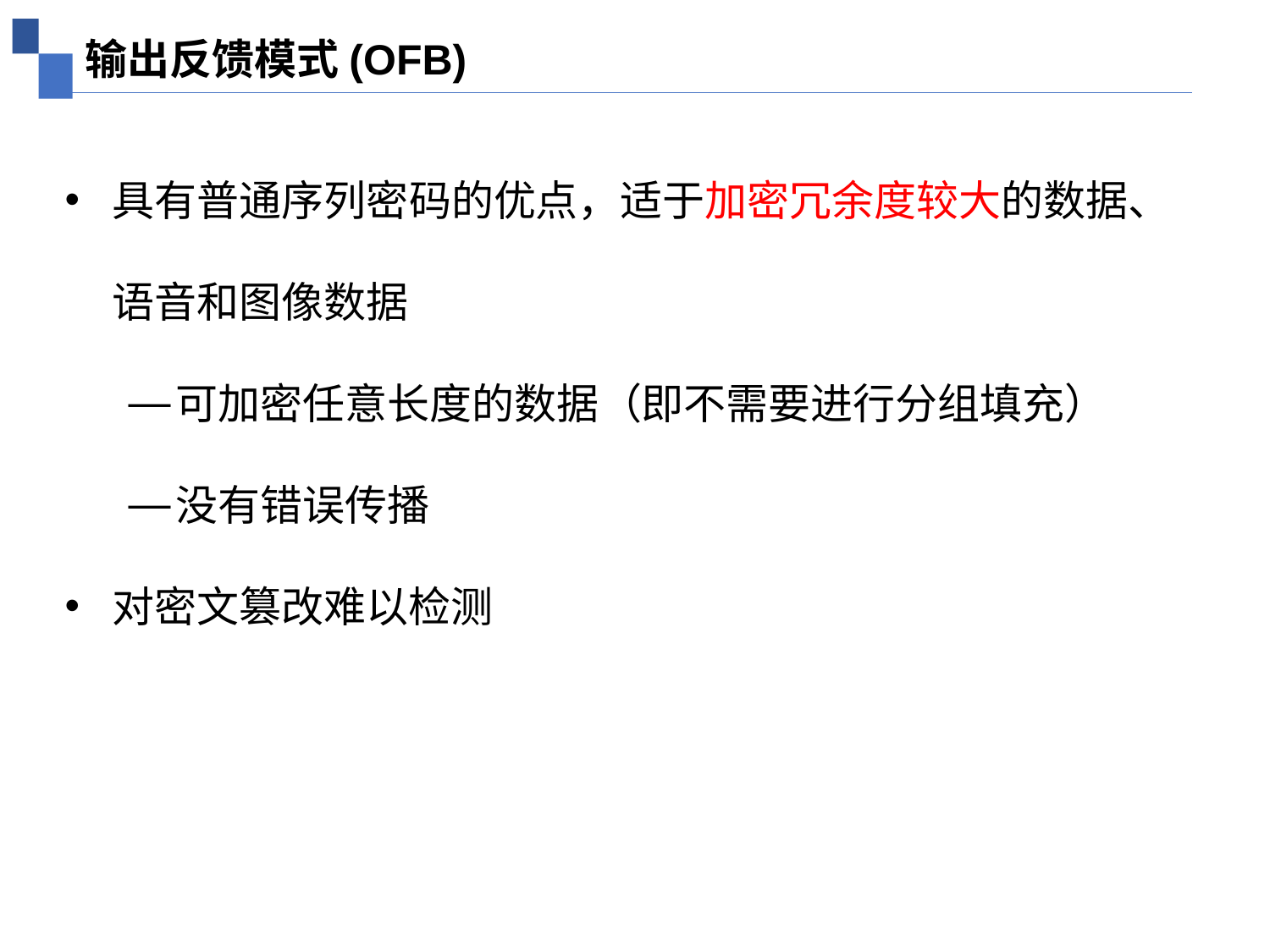

输出反馈模式(OFB)
具有普通序列密码的优点，适于加密冗余度较大的数据、语音和图像数据
可加密任意长度的数据（即不需要进行分组填充）
没有错误传播
对密文篡改难以检测
25